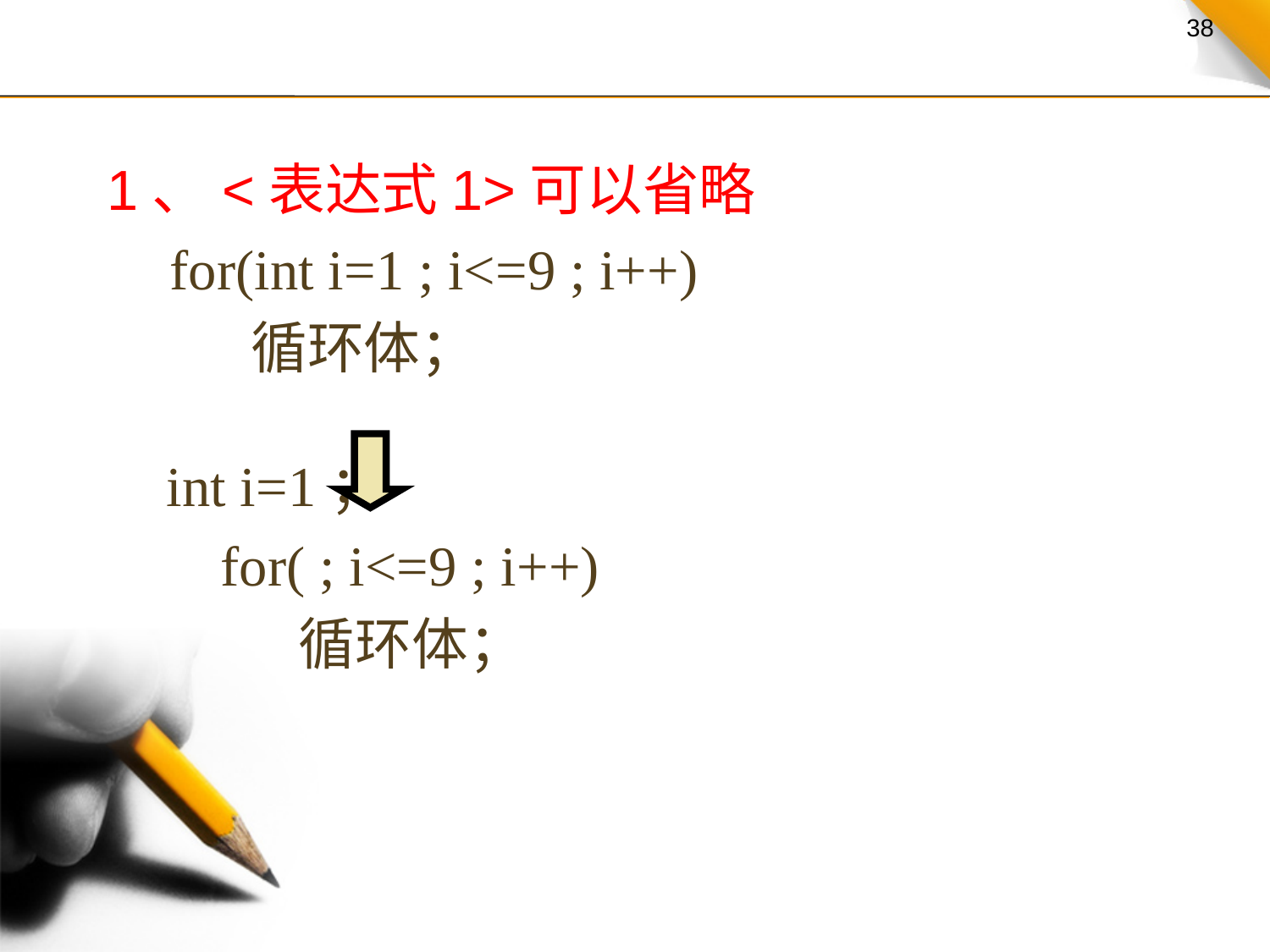

1、<表达式1>可以省略
    for(int i=1 ; i<=9 ; i++)
              循环体；

     int i=1；
        for( ; i<=9 ; i++)
              循环体；